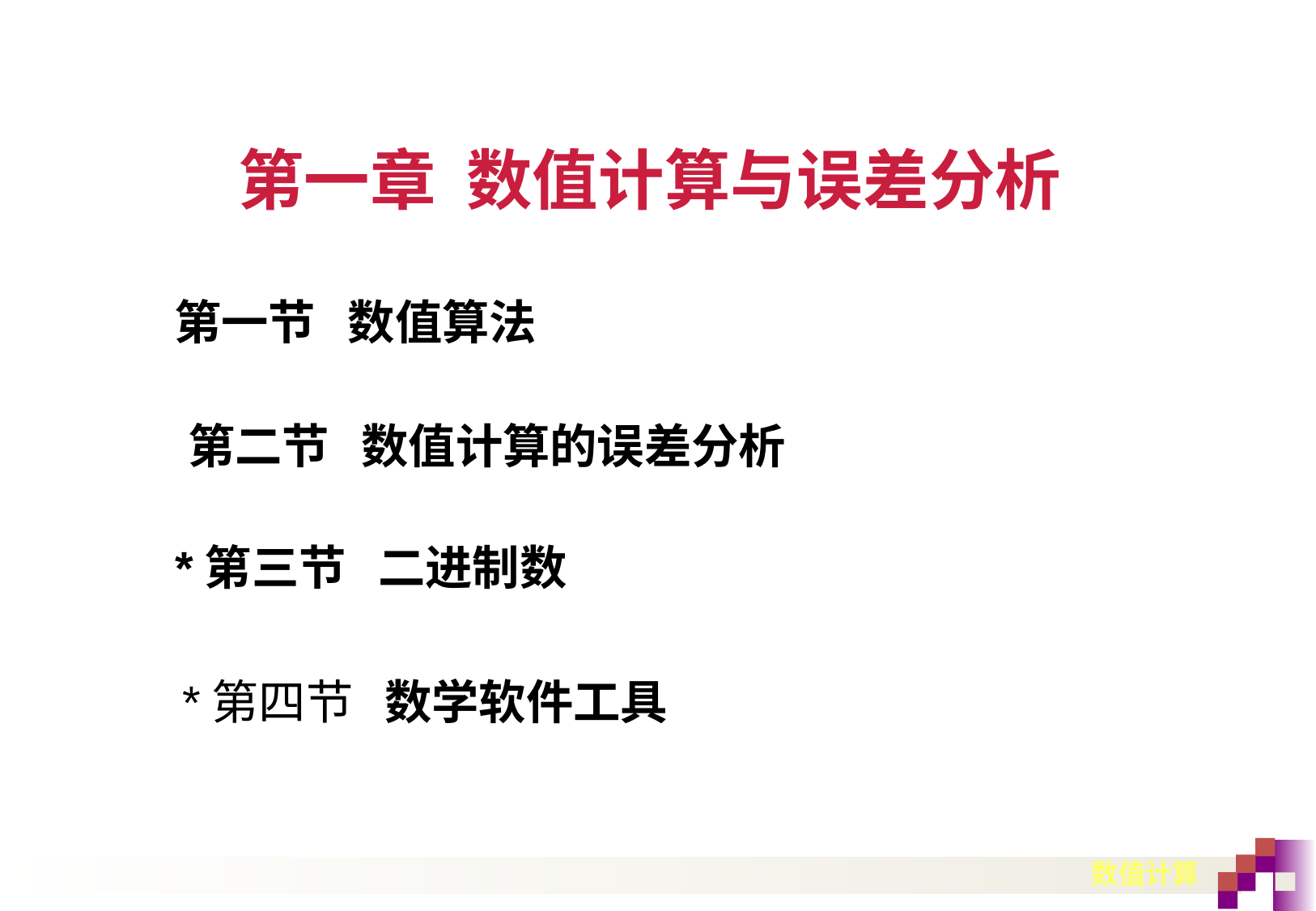

# 第一章  数值计算与误差分析

第一节   数值算法
第二节   数值计算的误差分析

*第三节   二进制数
*第四节   数学软件工具